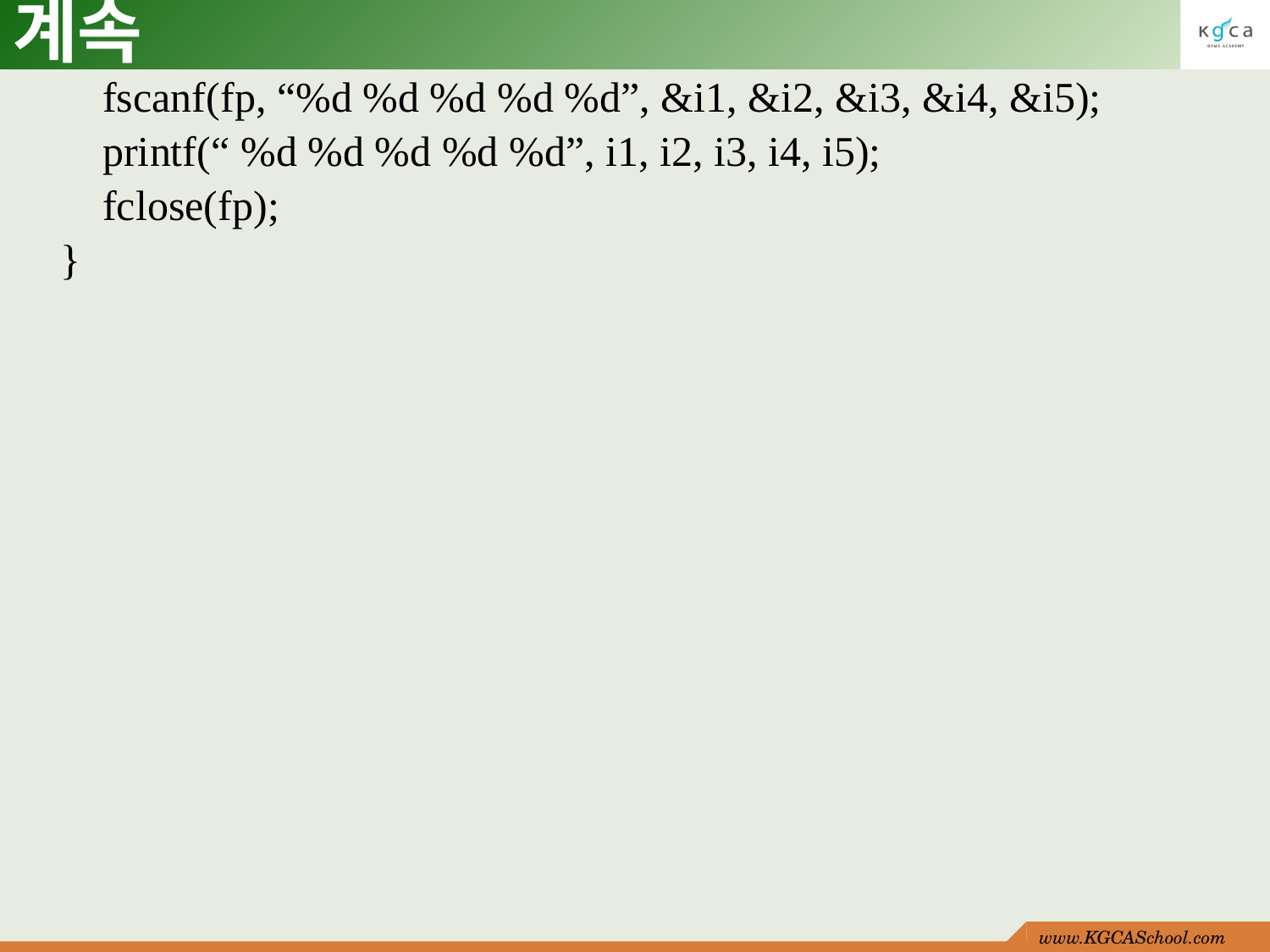

# 계속
    fscanf(fp, “%d %d %d %d %d”, &i1, &i2, &i3, &i4, &i5);
    printf(“ %d %d %d %d %d”, i1, i2, i3, i4, i5);
    fclose(fp);
}